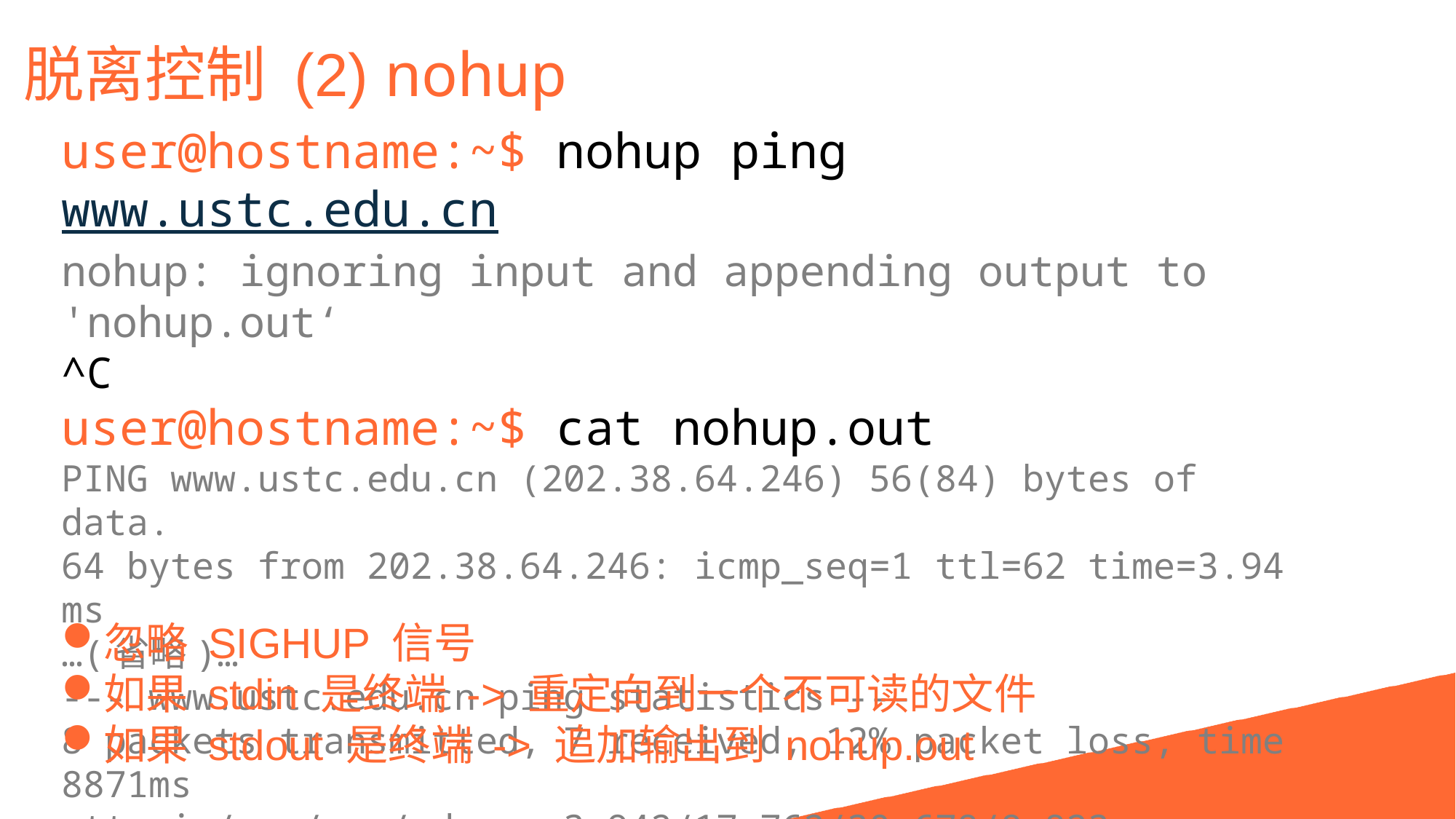

脱离控制 (2) nohup
user@hostname:~$ nohup ping www.ustc.edu.cn
nohup: ignoring input and appending output to 'nohup.out‘
^C
user@hostname:~$ cat nohup.out
PING www.ustc.edu.cn (202.38.64.246) 56(84) bytes of data.
64 bytes from 202.38.64.246: icmp_seq=1 ttl=62 time=3.94 ms
…(省略)…
--- www.ustc.edu.cn ping statistics ---
8 packets transmitted, 7 received, 12% packet loss, time 8871ms
rtt min/avg/max/mdev = 3.942/17.762/30.678/8.823 ms
忽略 SIGHUP 信号
如果 stdin 是终端 -> 重定向到一个不可读的文件
如果 stdout 是终端 -> 追加输出到 nohup.out